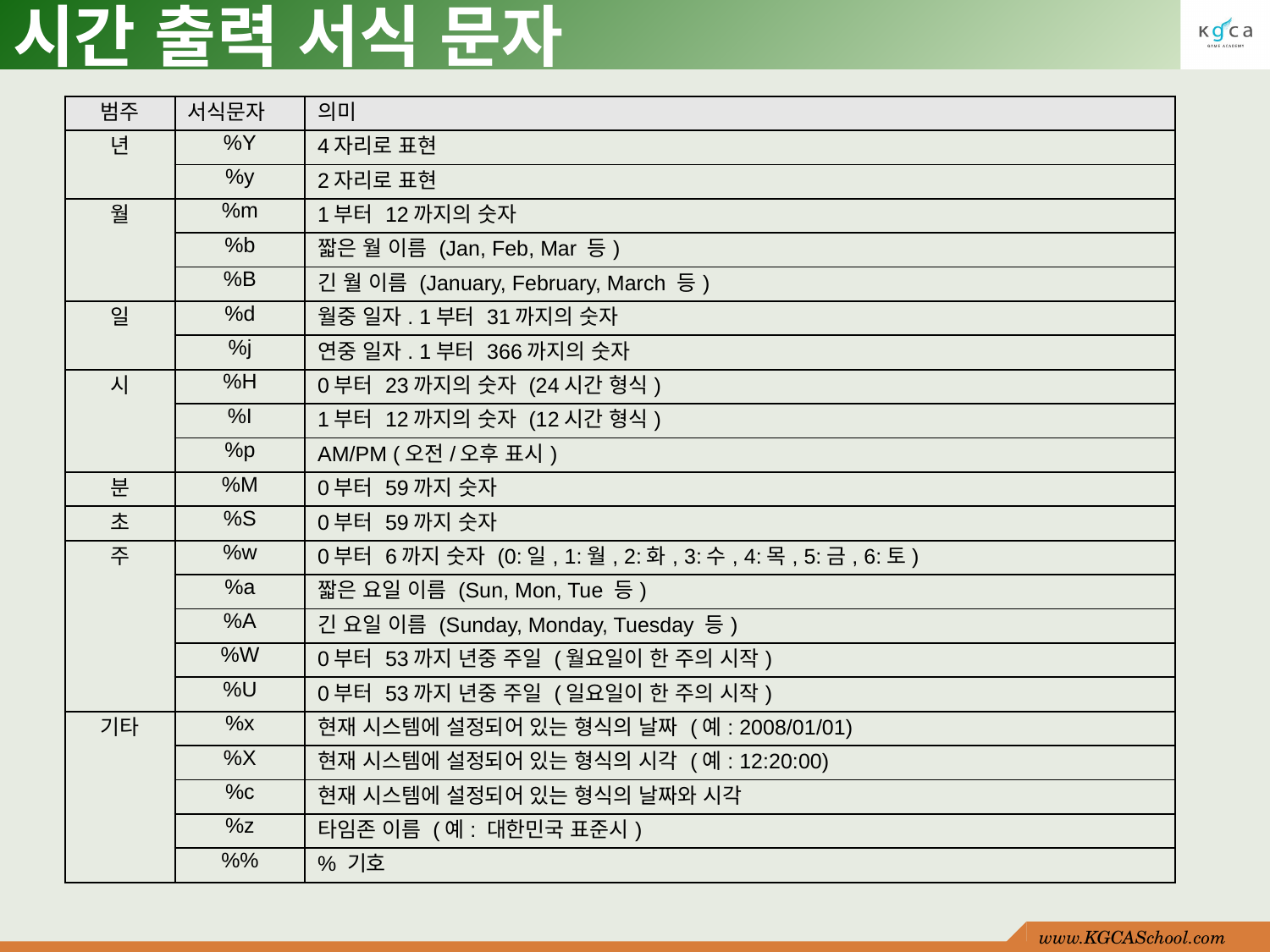

# 시간 출력 서식 문자
| 범주 | 서식문자 | 의미 |
| --- | --- | --- |
| 년 | %Y | 4자리로 표현 |
|  | %y | 2자리로 표현 |
| 월 | %m | 1부터 12까지의 숫자 |
|  | %b | 짧은 월 이름 (Jan, Feb, Mar 등) |
|  | %B | 긴 월 이름 (January, February, March 등) |
| 일 | %d | 월중 일자. 1부터 31까지의 숫자 |
|  | %j | 연중 일자. 1부터 366까지의 숫자 |
| 시 | %H | 0부터 23까지의 숫자 (24시간 형식) |
|  | %I | 1부터 12까지의 숫자 (12시간 형식) |
|  | %p | AM/PM (오전/오후 표시) |
| 분 | %M | 0부터 59까지 숫자 |
| 초 | %S | 0부터 59까지 숫자 |
| 주 | %w | 0부터 6까지 숫자 (0:일, 1:월, 2:화, 3:수, 4:목, 5:금, 6:토) |
|  | %a | 짧은 요일 이름 (Sun, Mon, Tue 등) |
|  | %A | 긴 요일 이름 (Sunday, Monday, Tuesday 등) |
|  | %W | 0부터 53까지 년중 주일 (월요일이 한 주의 시작) |
|  | %U | 0부터 53까지 년중 주일 (일요일이 한 주의 시작) |
| 기타 | %x | 현재 시스템에 설정되어 있는 형식의 날짜 (예: 2008/01/01) |
|  | %X | 현재 시스템에 설정되어 있는 형식의 시각 (예: 12:20:00) |
|  | %c | 현재 시스템에 설정되어 있는 형식의 날짜와 시각 |
|  | %z | 타임존 이름 (예: 대한민국 표준시) |
|  | %% | % 기호 |